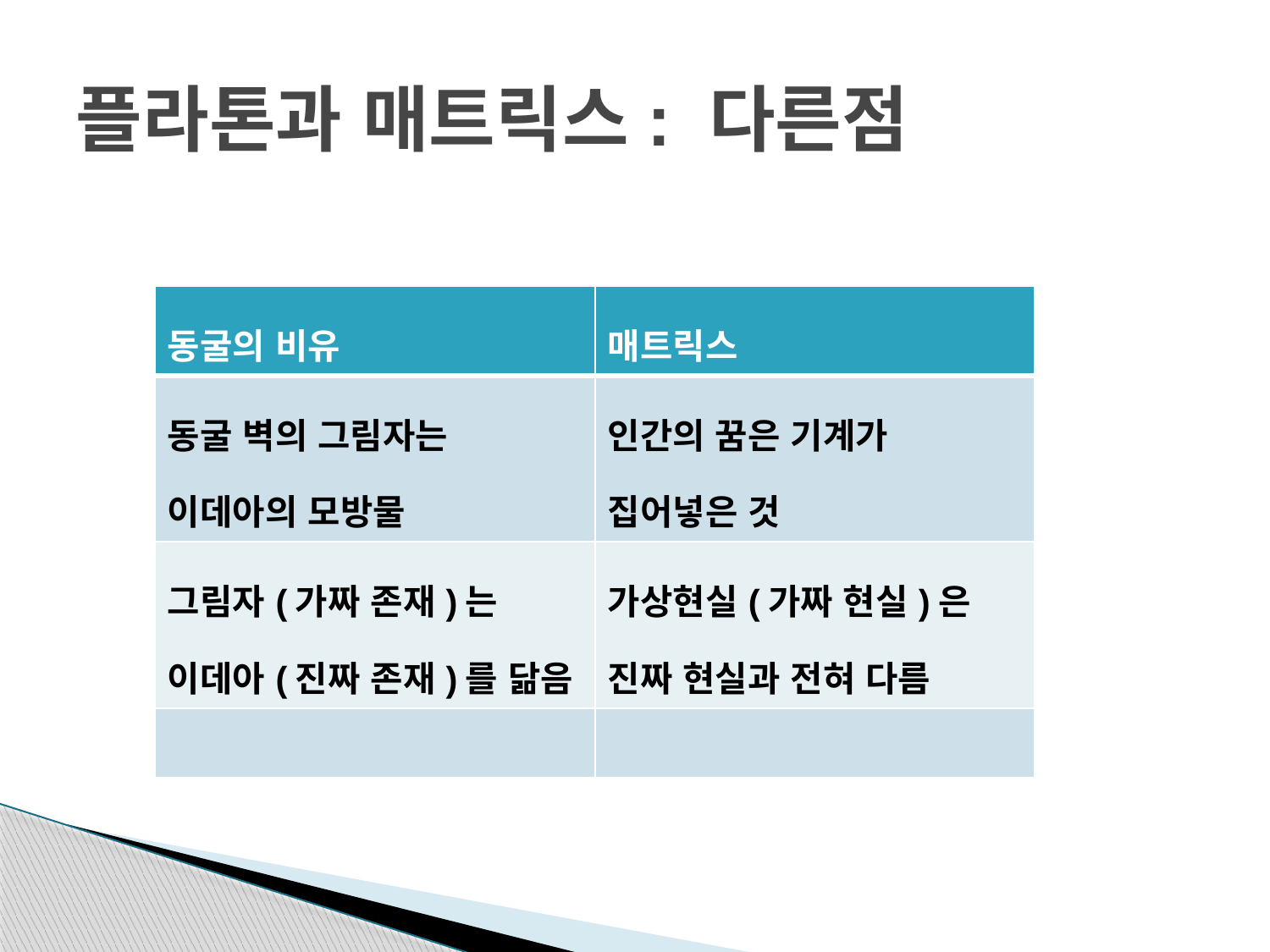

# 플라톤과 매트릭스: 다른점
| 동굴의 비유 | 매트릭스 |
| --- | --- |
| 동굴 벽의 그림자는 이데아의 모방물 | 인간의 꿈은 기계가 집어넣은 것 |
| 그림자(가짜 존재)는 이데아(진짜 존재)를 닮음 | 가상현실(가짜 현실)은 진짜 현실과 전혀 다름 |
|  |  |